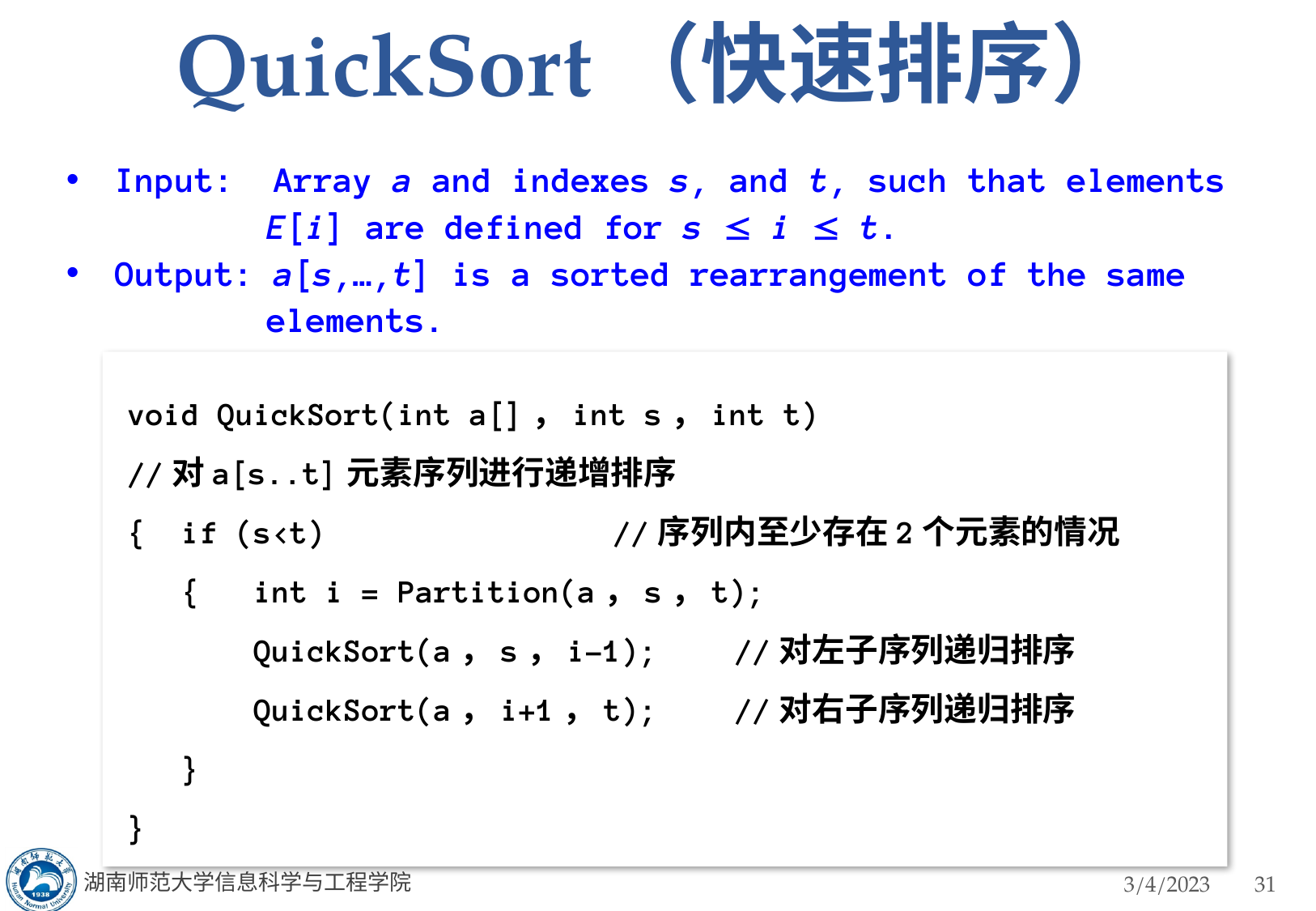

# QuickSort（快速排序）
Input:  Array a and indexes s, and t, such that elements
	    E[i] are defined for s ≤ i ≤ t.
Output: a[s,…,t] is a sorted rearrangement of the same
	    elements.
void QuickSort(int a[]，int s，int t)
//对a[s..t]元素序列进行递增排序
{  if (s<t) 			//序列内至少存在2个元素的情况
   {   int i = Partition(a，s，t);
       QuickSort(a，s，i-1);	//对左子序列递归排序
       QuickSort(a，i+1，t);	//对右子序列递归排序
   }
}
湖南师范大学信息科学与工程学院
3/4/2023
31